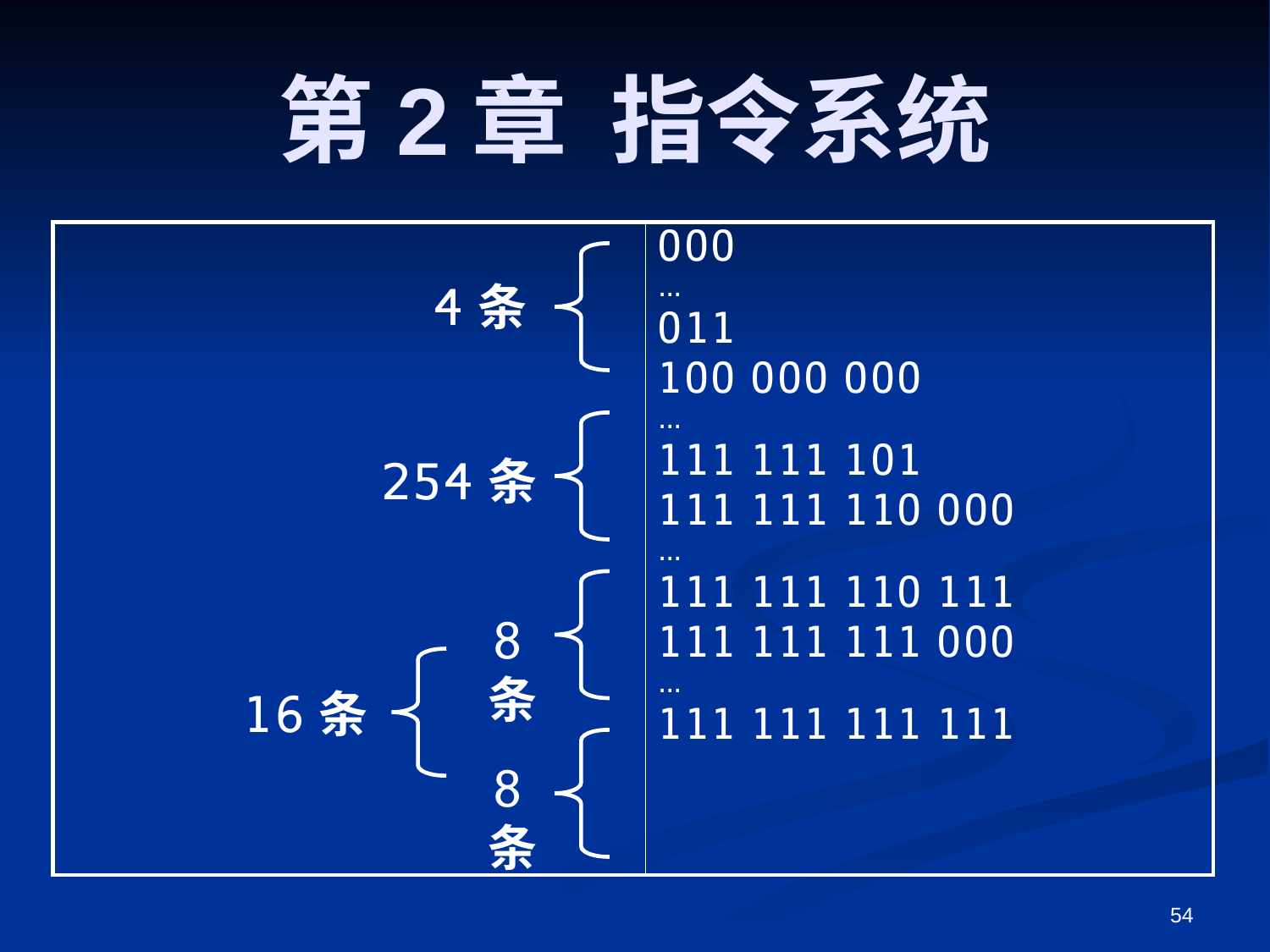

# 第2章  指令系统
|  | 000 … 011 100 000 000 … 111 111 101 111 111 110 000 … 111 111 110 111 111 111 111 000 … 111 111 111 111 |
| --- | --- |

4条

254条

8条

16条

8条
54